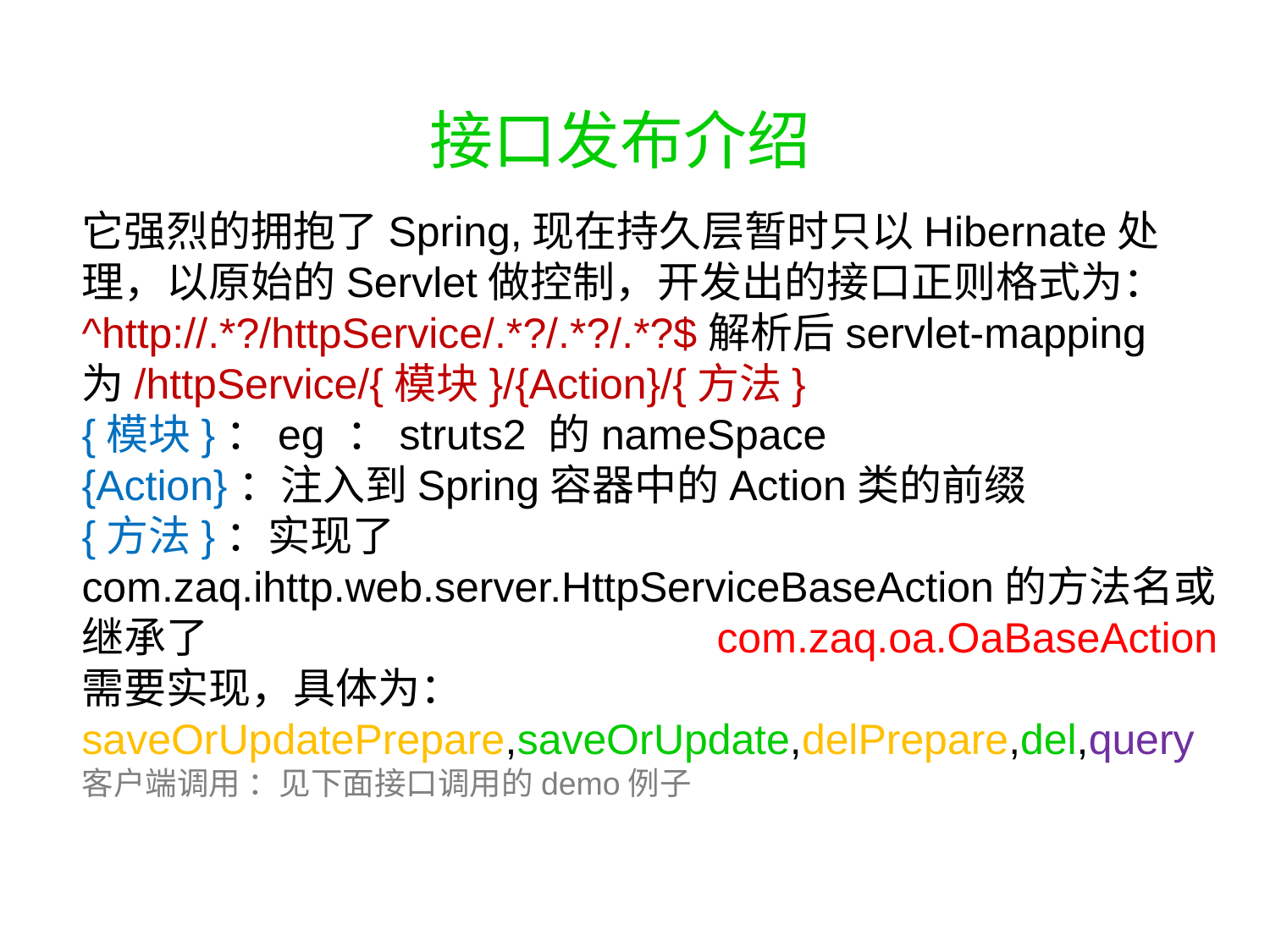

接口发布介绍
它强烈的拥抱了Spring,现在持久层暂时只以Hibernate处理，以原始的Servlet做控制，开发出的接口正则格式为：^http://.*?/httpService/.*?/.*?/.*?$解析后servlet-mapping为/httpService/{模块}/{Action}/{方法}
{模块}：eg ：struts2 的nameSpace
{Action}：注入到Spring容器中的Action类的前缀
{方法}：实现了com.zaq.ihttp.web.server.HttpServiceBaseAction的方法名或继承了				com.zaq.oa.OaBaseAction需要实现，具体为：				saveOrUpdatePrepare,saveOrUpdate,delPrepare,del,query
客户端调用 ：见下面接口调用的demo例子